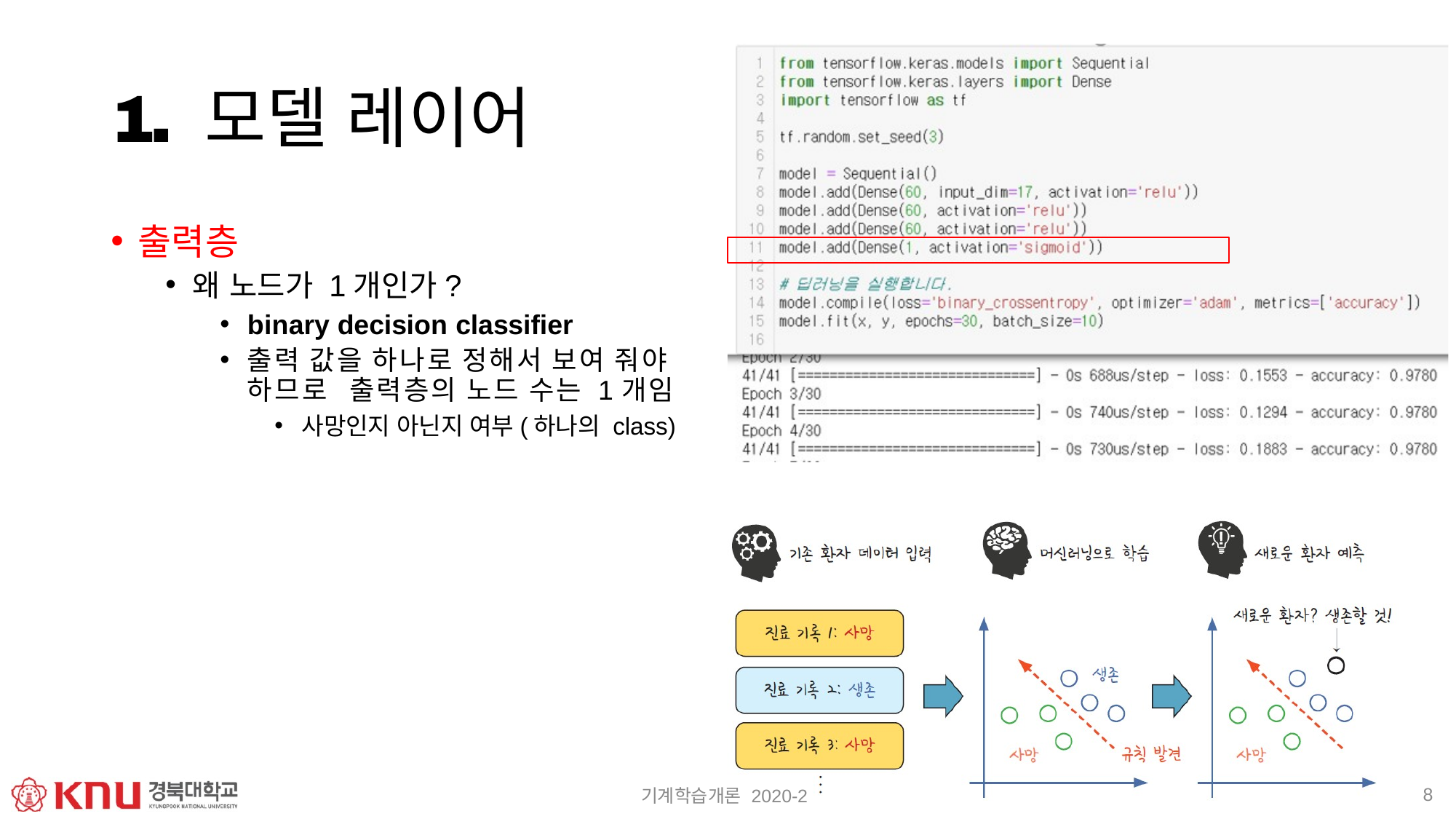

# 1. 모델 레이어
출력층
왜 노드가 1개인가?
binary decision classifier
출력 값을 하나로 정해서 보여 줘야 하므로  출력층의 노드 수는 1개임
사망인지 아닌지 여부(하나의 class)

8
기계학습개론 2020-2